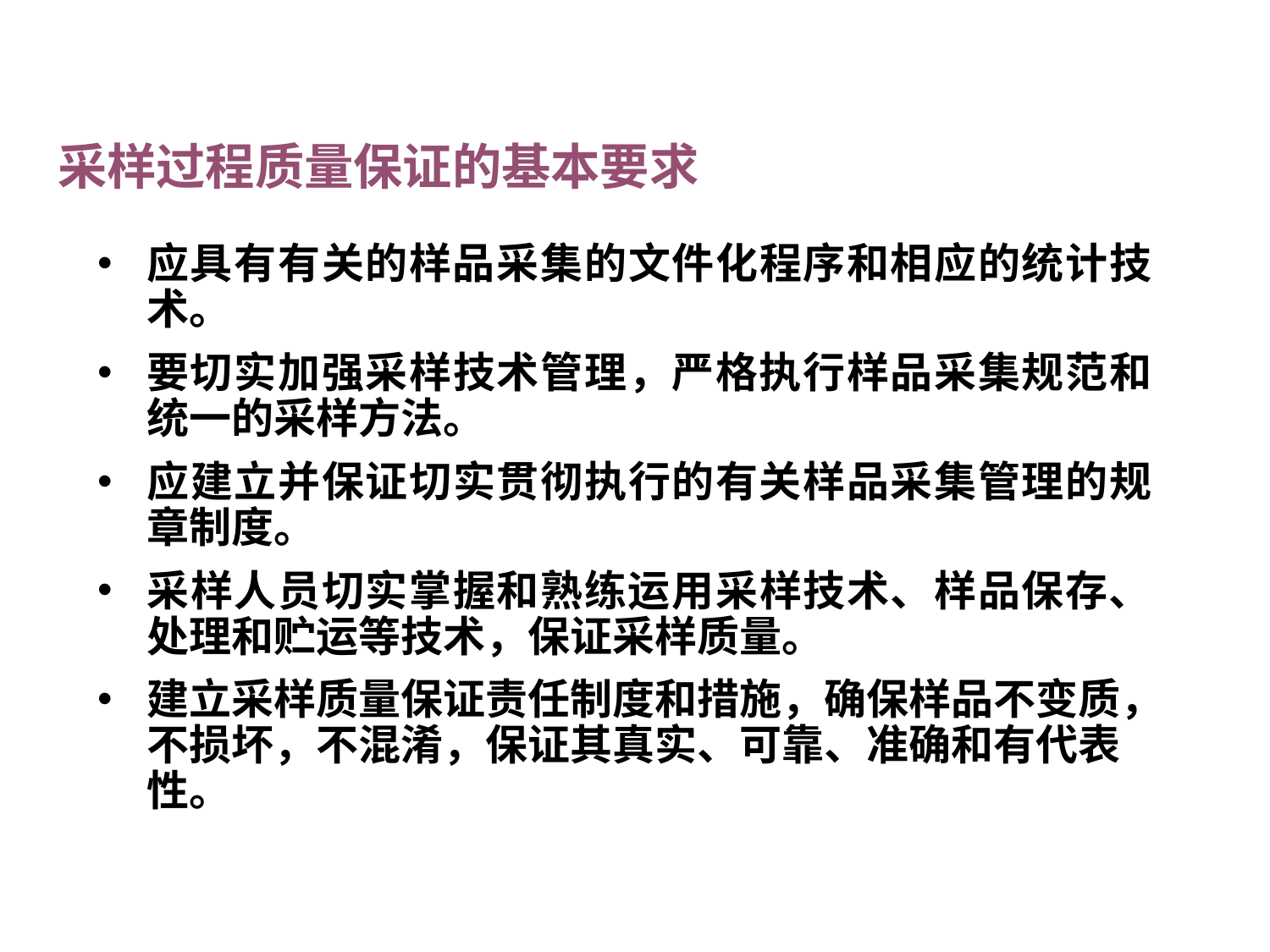

# 采样过程质量保证的基本要求
应具有有关的样品采集的文件化程序和相应的统计技术。
要切实加强采样技术管理，严格执行样品采集规范和统一的采样方法。
应建立并保证切实贯彻执行的有关样品采集管理的规章制度。
采样人员切实掌握和熟练运用采样技术、样品保存、处理和贮运等技术，保证采样质量。
建立采样质量保证责任制度和措施，确保样品不变质，不损坏，不混淆，保证其真实、可靠、准确和有代表性。